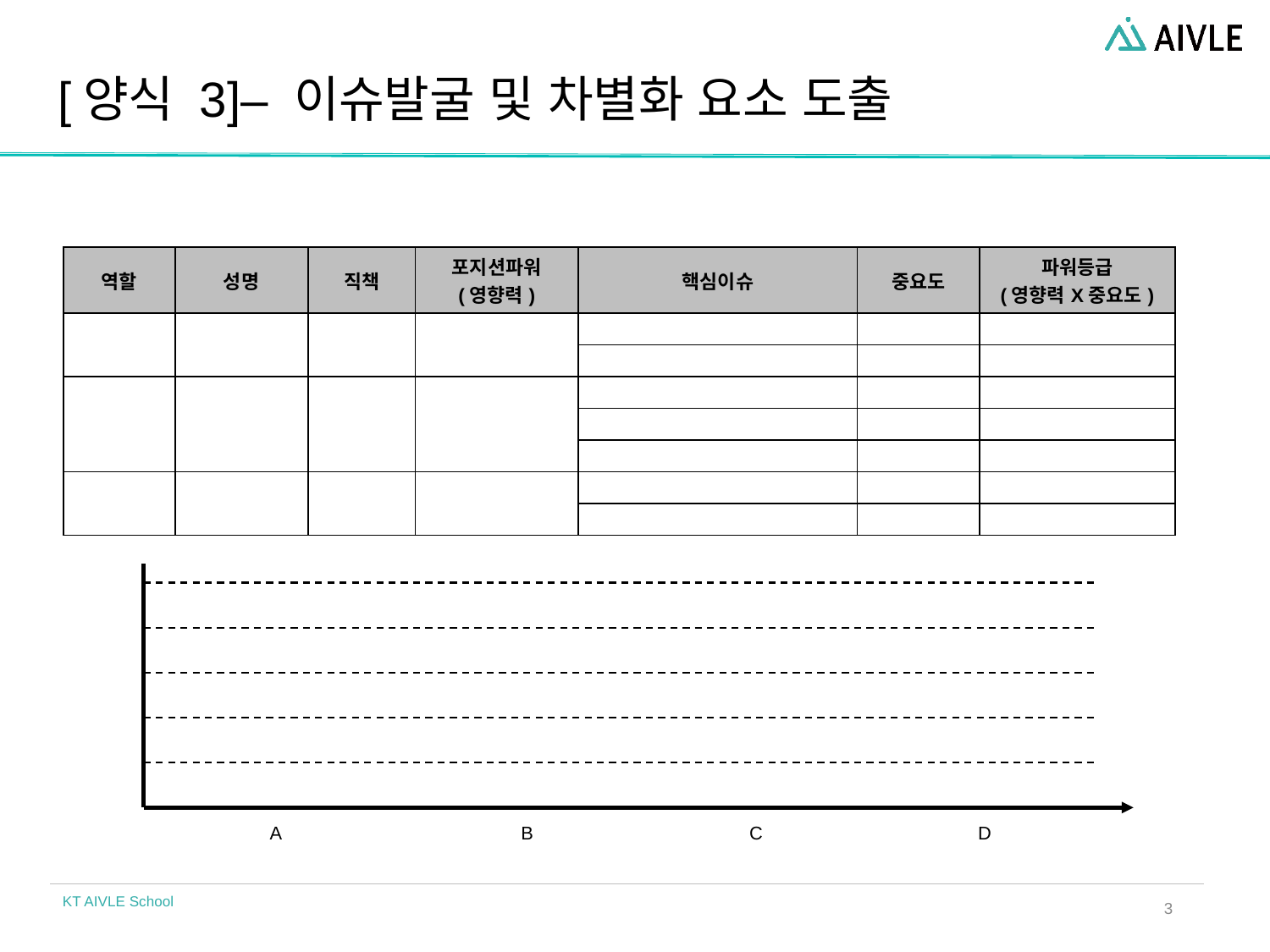

# [양식 3]– 이슈발굴 및 차별화 요소 도출

| 역할 | 성명 | 직책 | 포지션파워 (영향력) | 핵심이슈 | 중요도 | 파워등급 (영향력X중요도) |
| --- | --- | --- | --- | --- | --- | --- |
|  |  |  |  |  |  |  |
|  |  |  |  |  |  |  |
|  |  |  |  |  |  |  |
|  |  |  |  |  |  |  |
|  |  |  |  |  |  |  |
|  |  |  |  |  |  |  |
|  |  |  |  |  |  |  |
A
B
C
D